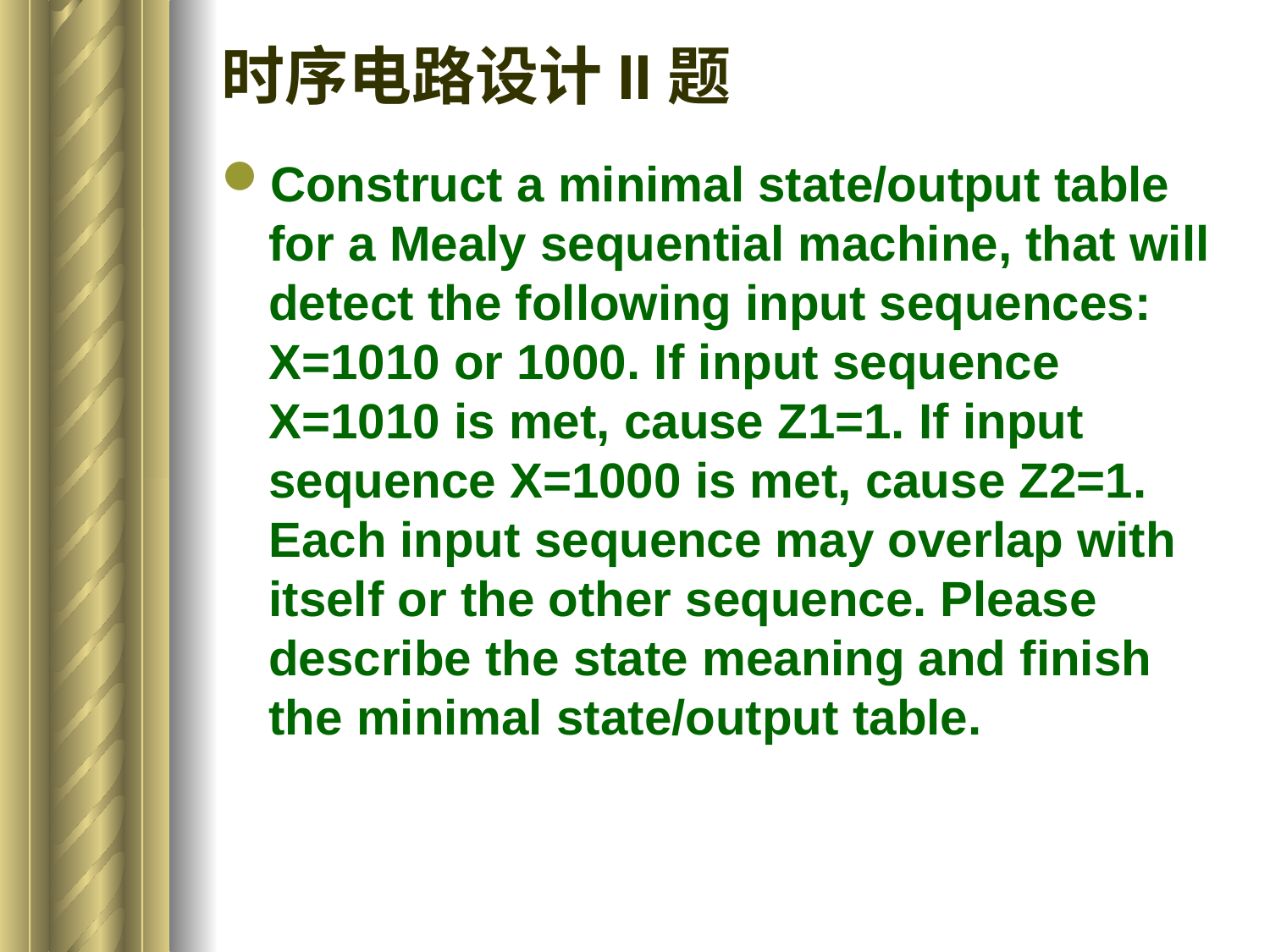

# 时序电路设计II题
Construct a minimal state/output table for a Mealy sequential machine, that will detect the following input sequences: X=1010 or 1000. If input sequence X=1010 is met, cause Z1=1. If input sequence X=1000 is met, cause Z2=1. Each input sequence may overlap with itself or the other sequence. Please describe the state meaning and finish the minimal state/output table.